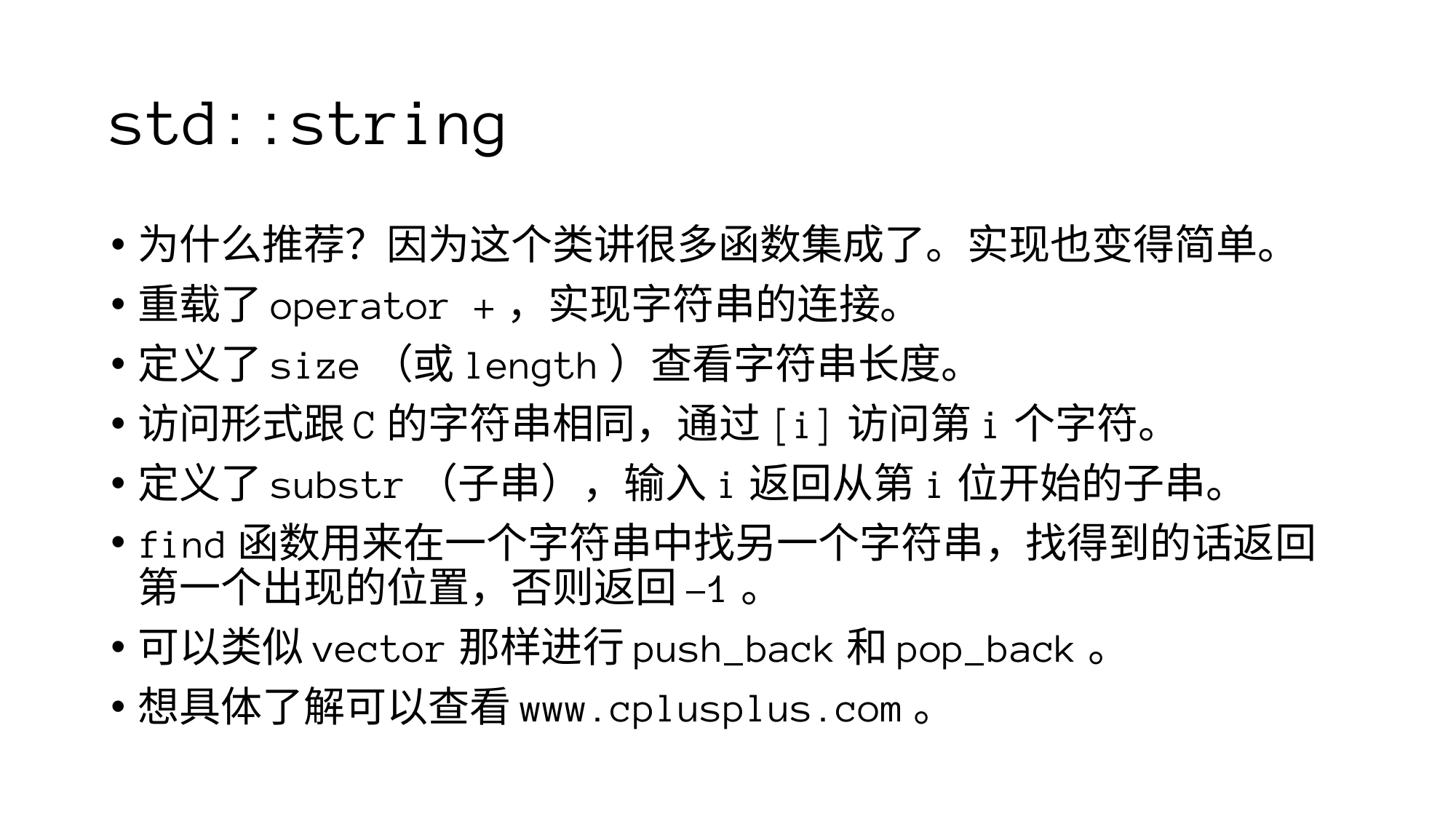

# std::string
为什么推荐？因为这个类讲很多函数集成了。实现也变得简单。
重载了operator +，实现字符串的连接。
定义了size（或length）查看字符串长度。
访问形式跟C的字符串相同，通过[i]访问第i个字符。
定义了substr（子串），输入i返回从第i位开始的子串。
find函数用来在一个字符串中找另一个字符串，找得到的话返回第一个出现的位置，否则返回-1。
可以类似vector那样进行push_back和pop_back。
想具体了解可以查看www.cplusplus.com。